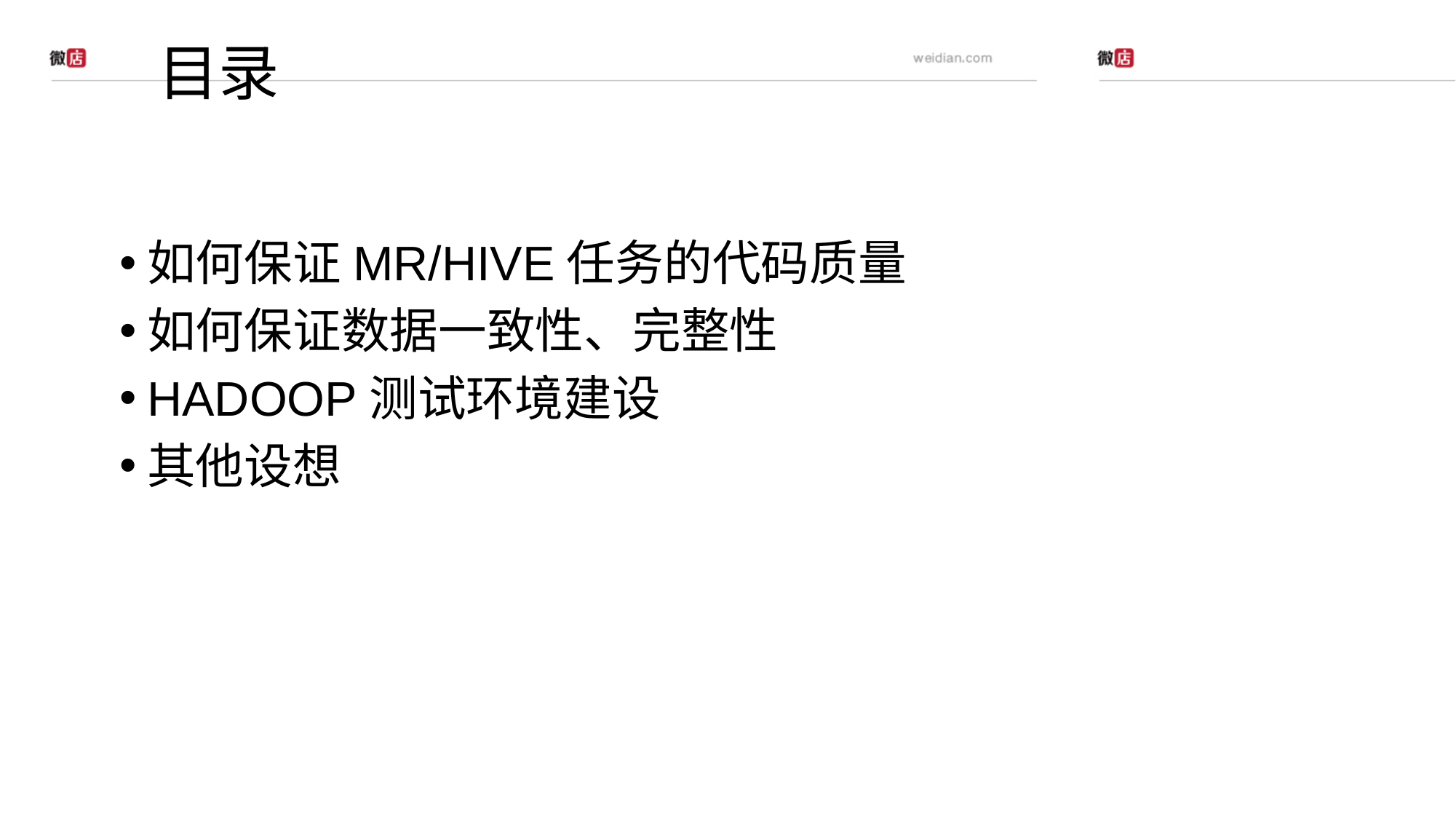

# 目录

如何保证MR/HIVE任务的代码质量
如何保证数据一致性、完整性
HADOOP测试环境建设
其他设想